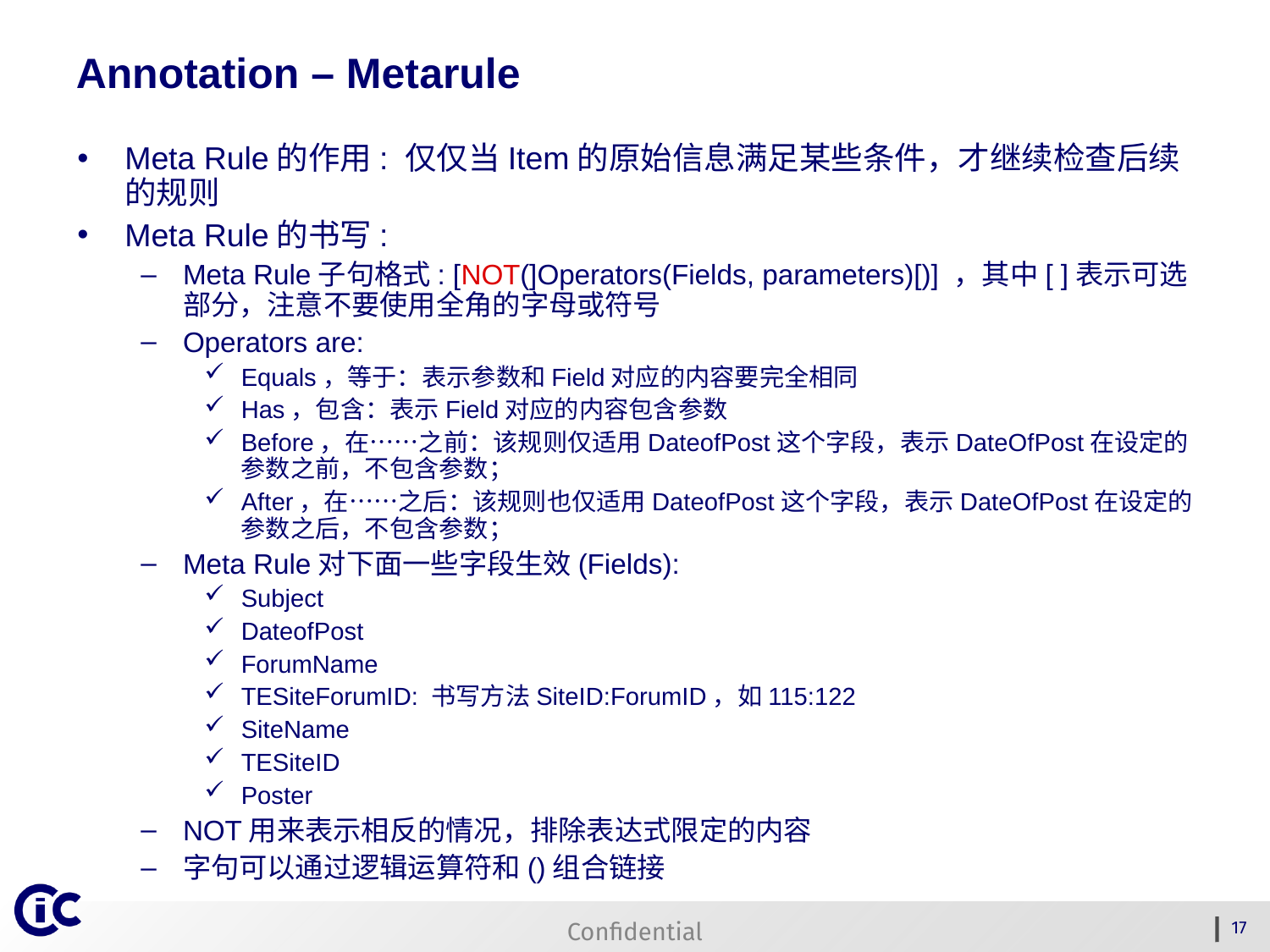

Annotation – Metarule
Meta Rule的作用: 仅仅当Item的原始信息满足某些条件，才继续检查后续的规则
Meta Rule的书写:
Meta Rule子句格式: [NOT(]Operators(Fields, parameters)[)] ，其中[ ]表示可选部分，注意不要使用全角的字母或符号
Operators are:
Equals，等于：表示参数和Field对应的内容要完全相同
Has，包含：表示Field对应的内容包含参数
Before，在……之前：该规则仅适用DateofPost这个字段，表示DateOfPost在设定的参数之前，不包含参数；
After，在……之后：该规则也仅适用DateofPost这个字段，表示DateOfPost在设定的参数之后，不包含参数；
Meta Rule对下面一些字段生效(Fields):
Subject
DateofPost
ForumName
TESiteForumID: 书写方法SiteID:ForumID，如115:122
SiteName
TESiteID
Poster
NOT用来表示相反的情况，排除表达式限定的内容
字句可以通过逻辑运算符和()组合链接